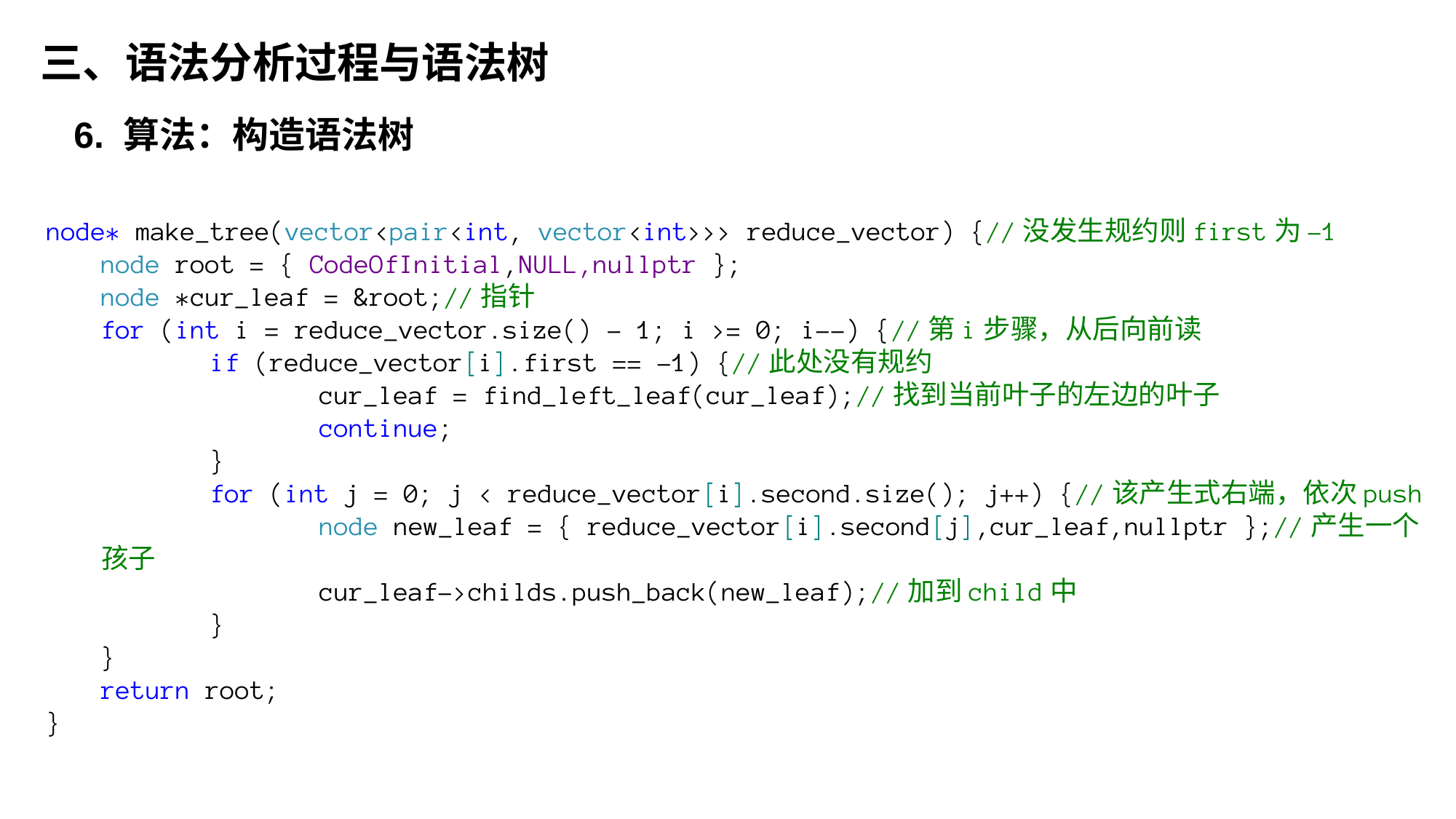

三、语法分析过程与语法树
6. 算法：构造语法树
node* make_tree(vector<pair<int, vector<int>>> reduce_vector) {//没发生规约则first为-1
node root = { CodeOfInitial,NULL,nullptr };
node *cur_leaf = &root;//指针
for (int i = reduce_vector.size() - 1; i >= 0; i--) {//第i步骤，从后向前读
	if (reduce_vector[i].first == -1) {//此处没有规约
		cur_leaf = find_left_leaf(cur_leaf);//找到当前叶子的左边的叶子
		continue;
	}
	for (int j = 0; j < reduce_vector[i].second.size(); j++) {//该产生式右端，依次push
		node new_leaf = { reduce_vector[i].second[j],cur_leaf,nullptr };//产生一个孩子
		cur_leaf->childs.push_back(new_leaf);//加到child中
	}
}
return root;
}